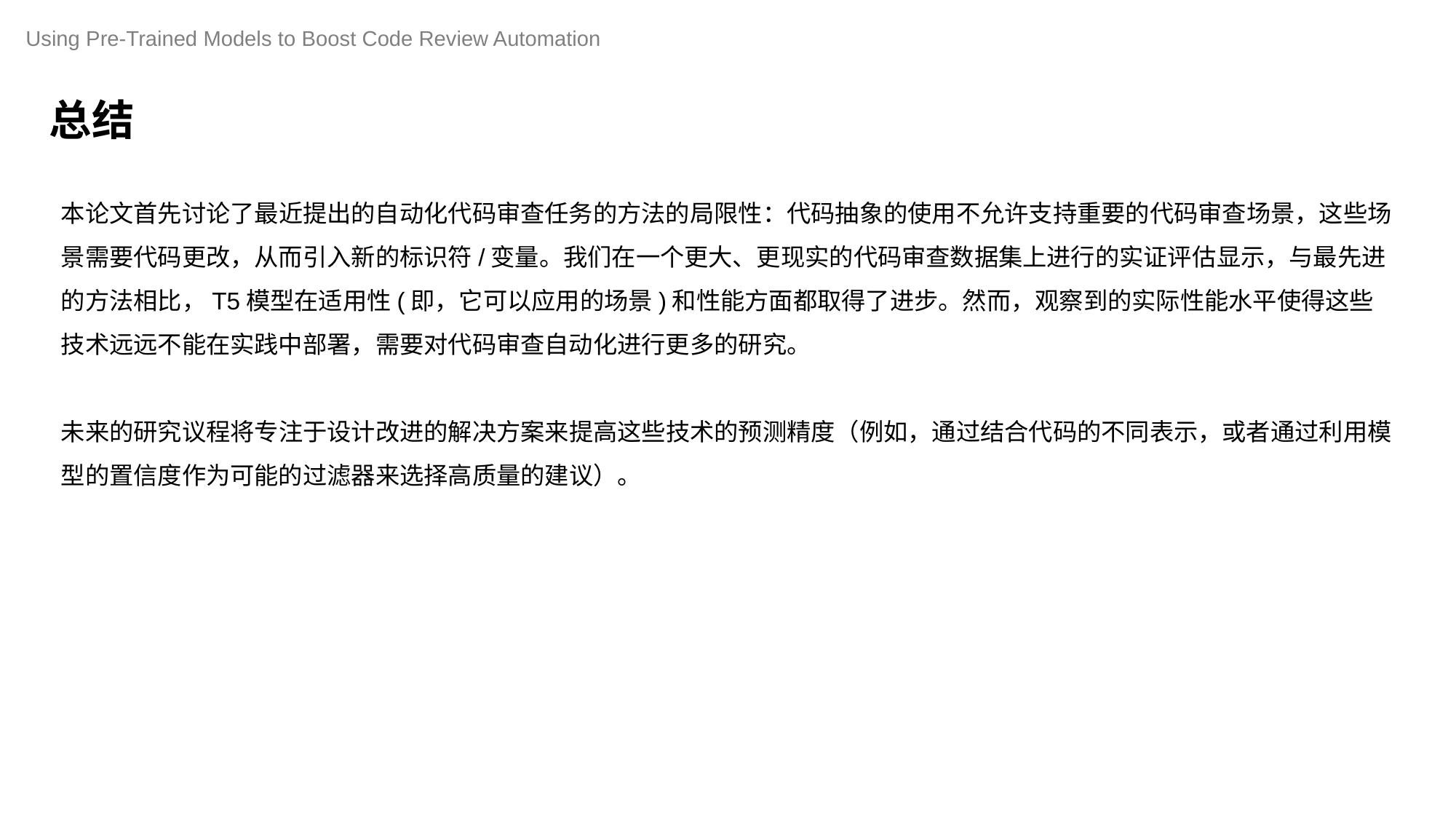

Using Pre-Trained Models to Boost Code Review Automation
总结
本论文首先讨论了最近提出的自动化代码审查任务的方法的局限性：代码抽象的使用不允许支持重要的代码审查场景，这些场景需要代码更改，从而引入新的标识符/变量。我们在一个更大、更现实的代码审查数据集上进行的实证评估显示，与最先进的方法相比，T5模型在适用性(即，它可以应用的场景)和性能方面都取得了进步。然而，观察到的实际性能水平使得这些技术远远不能在实践中部署，需要对代码审查自动化进行更多的研究。

未来的研究议程将专注于设计改进的解决方案来提高这些技术的预测精度（例如，通过结合代码的不同表示，或者通过利用模型的置信度作为可能的过滤器来选择高质量的建议）。